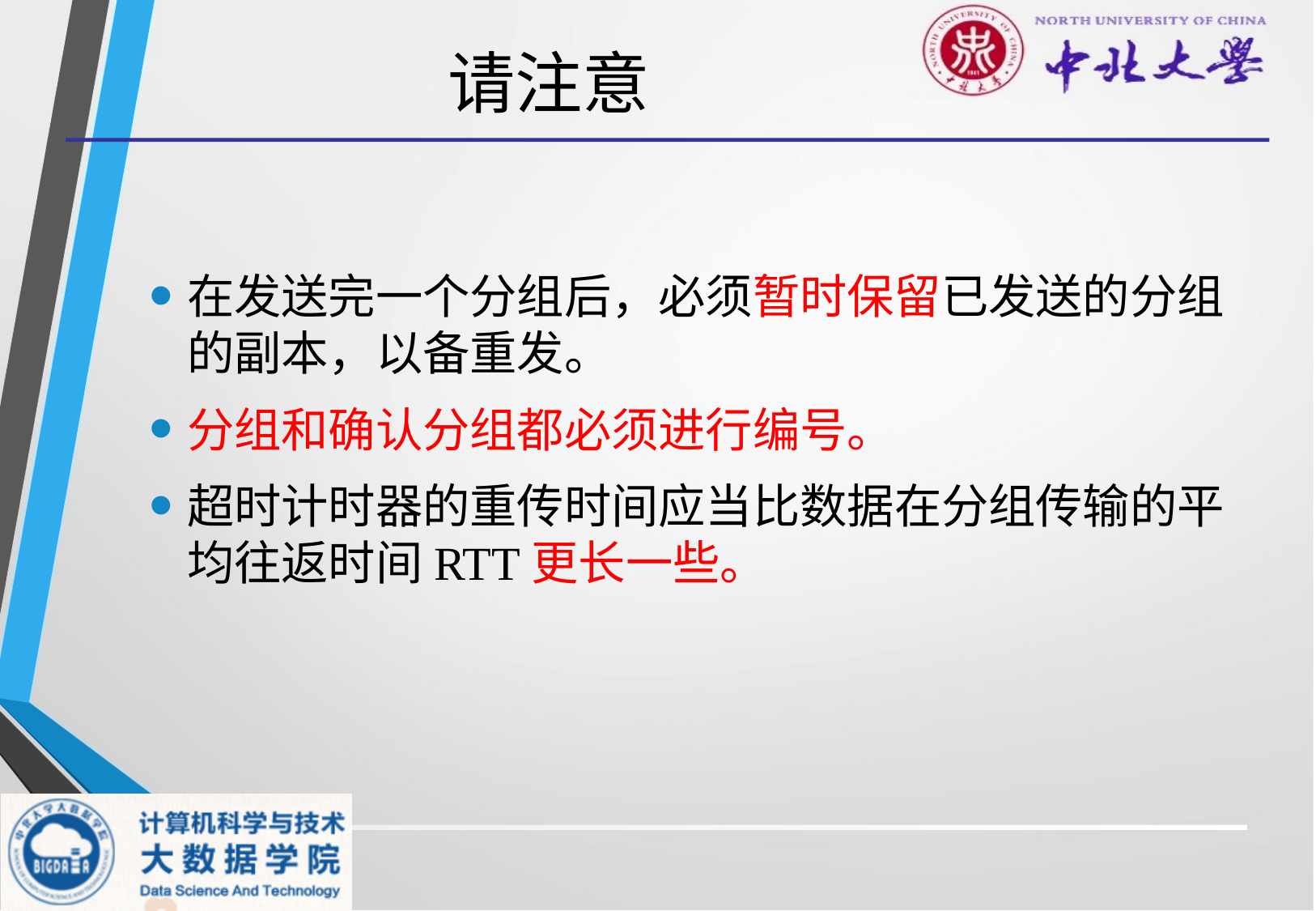

# 请注意
在发送完一个分组后，必须暂时保留已发送的分组的副本，以备重发。
分组和确认分组都必须进行编号。
超时计时器的重传时间应当比数据在分组传输的平均往返时间RTT更长一些。
12